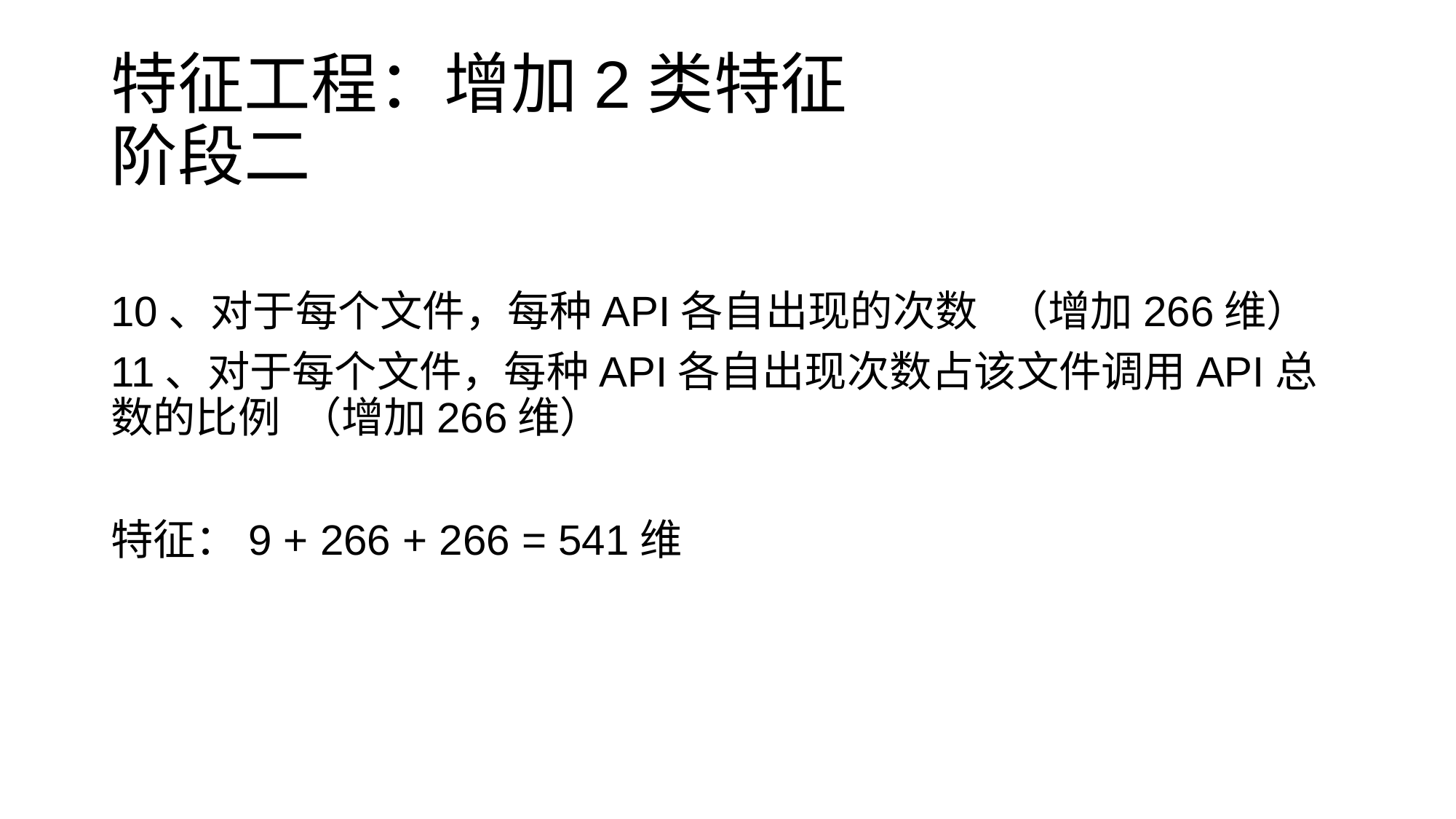

# 特征工程：增加2类特征 阶段二

10、对于每个文件，每种API各自出现的次数   （增加266维）
11、对于每个文件，每种API各自出现次数占该文件调用API总数的比例  （增加266维）

特征：9 + 266 + 266 = 541维